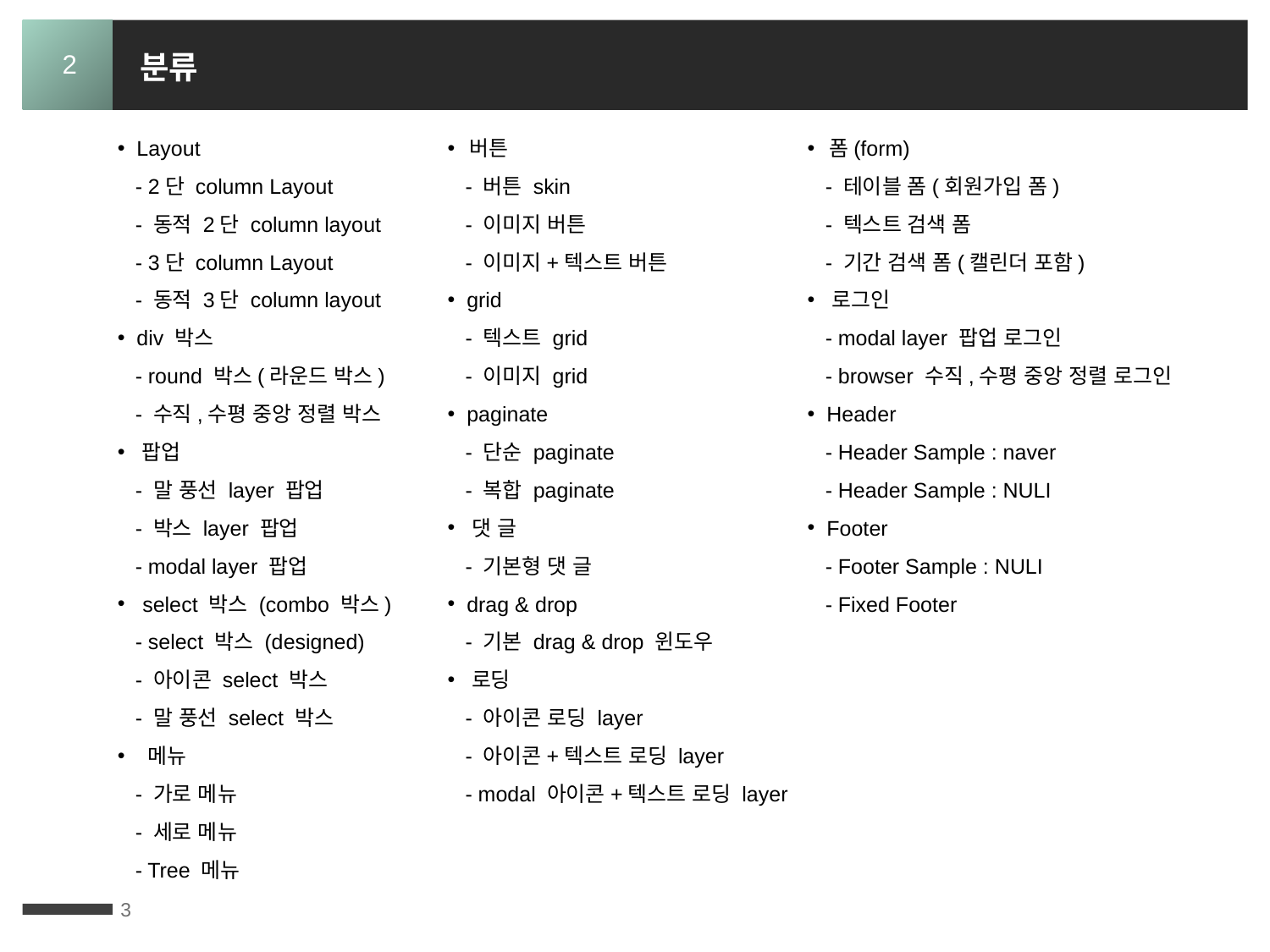

분류
2
  Layout
   - 2단 column Layout
   - 동적 2단 column layout
   - 3단 column Layout
   - 동적 3단 column layout
  div 박스
   - round 박스(라운드 박스)
   - 수직,수평 중앙 정렬 박스
  팝업
   - 말 풍선 layer 팝업
   - 박스 layer 팝업
   - modal layer 팝업
   select 박스 (combo 박스)
   - select 박스 (designed)
   - 아이콘 select 박스
   - 말 풍선 select 박스
   메뉴
   - 가로 메뉴
   - 세로 메뉴
   - Tree 메뉴
  버튼
   - 버튼 skin
   - 이미지 버튼
   - 이미지+텍스트 버튼
  grid
   - 텍스트 grid
   - 이미지 grid
  paginate
   - 단순 paginate
   - 복합 paginate
  댓 글
   - 기본형 댓 글
  drag & drop
   - 기본 drag & drop 윈도우
  로딩
   - 아이콘 로딩 layer
   - 아이콘+텍스트 로딩 layer
   - modal 아이콘+텍스트 로딩 layer
  폼(form)
   - 테이블 폼(회원가입 폼)
   - 텍스트 검색 폼
   - 기간 검색 폼(캘린더 포함)
  로그인
   - modal layer 팝업 로그인
   - browser 수직,수평 중앙 정렬 로그인
  Header
   - Header Sample : naver
   - Header Sample : NULI
  Footer
   - Footer Sample : NULI
   - Fixed Footer
3